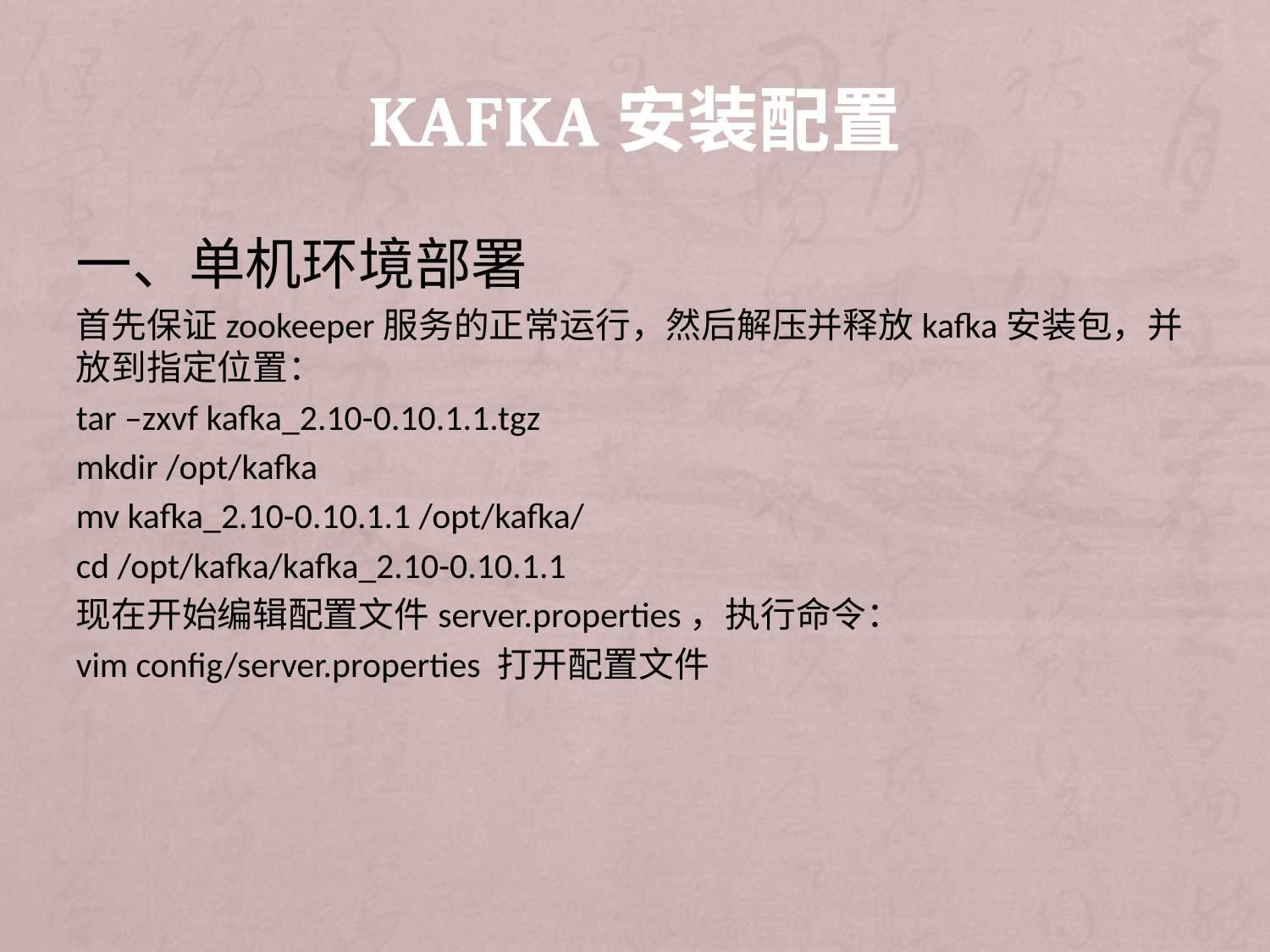

# Kafka安装配置
一、单机环境部署
首先保证zookeeper服务的正常运行，然后解压并释放kafka安装包，并放到指定位置：
tar –zxvf kafka_2.10-0.10.1.1.tgz
mkdir /opt/kafka
mv kafka_2.10-0.10.1.1 /opt/kafka/
cd /opt/kafka/kafka_2.10-0.10.1.1
现在开始编辑配置文件server.properties，执行命令：
vim config/server.properties 打开配置文件